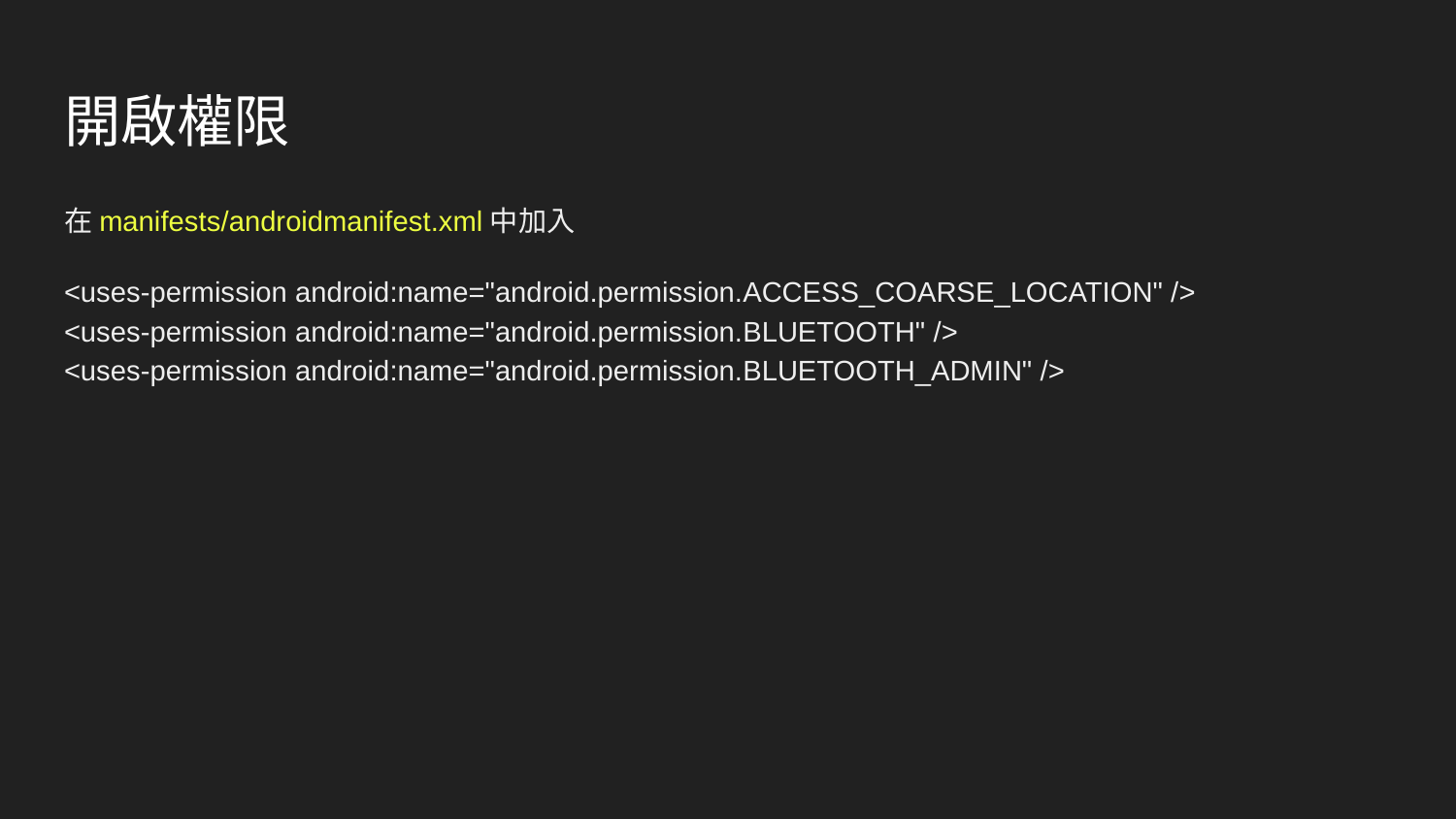

# 開啟權限
在manifests/androidmanifest.xml中加入
<uses-permission android:name="android.permission.ACCESS_COARSE_LOCATION" />
<uses-permission android:name="android.permission.BLUETOOTH" />
<uses-permission android:name="android.permission.BLUETOOTH_ADMIN" />